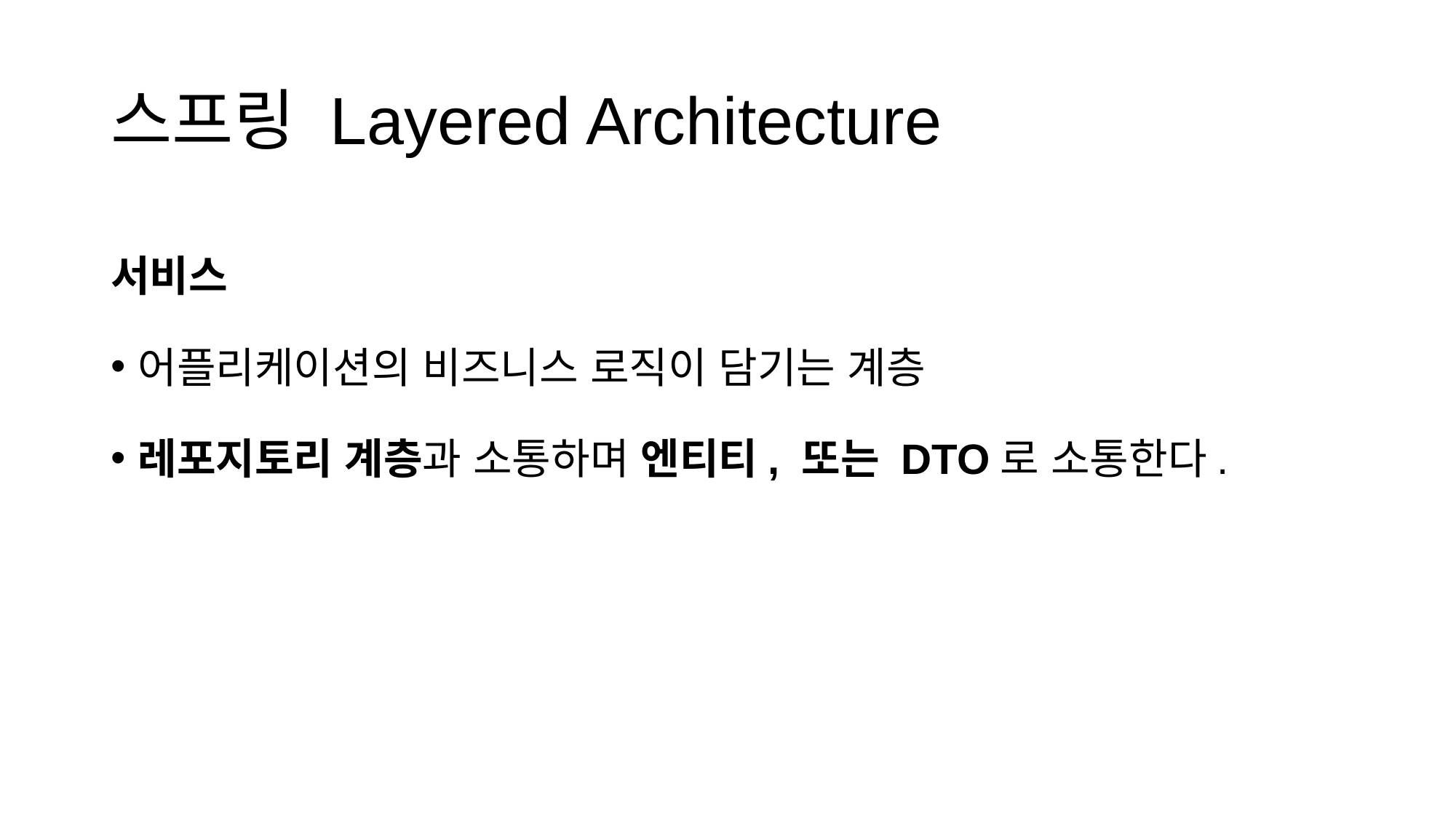

# 스프링 Layered Architecture
서비스
어플리케이션의 비즈니스 로직이 담기는 계층
레포지토리 계층과 소통하며 엔티티, 또는 DTO로 소통한다.